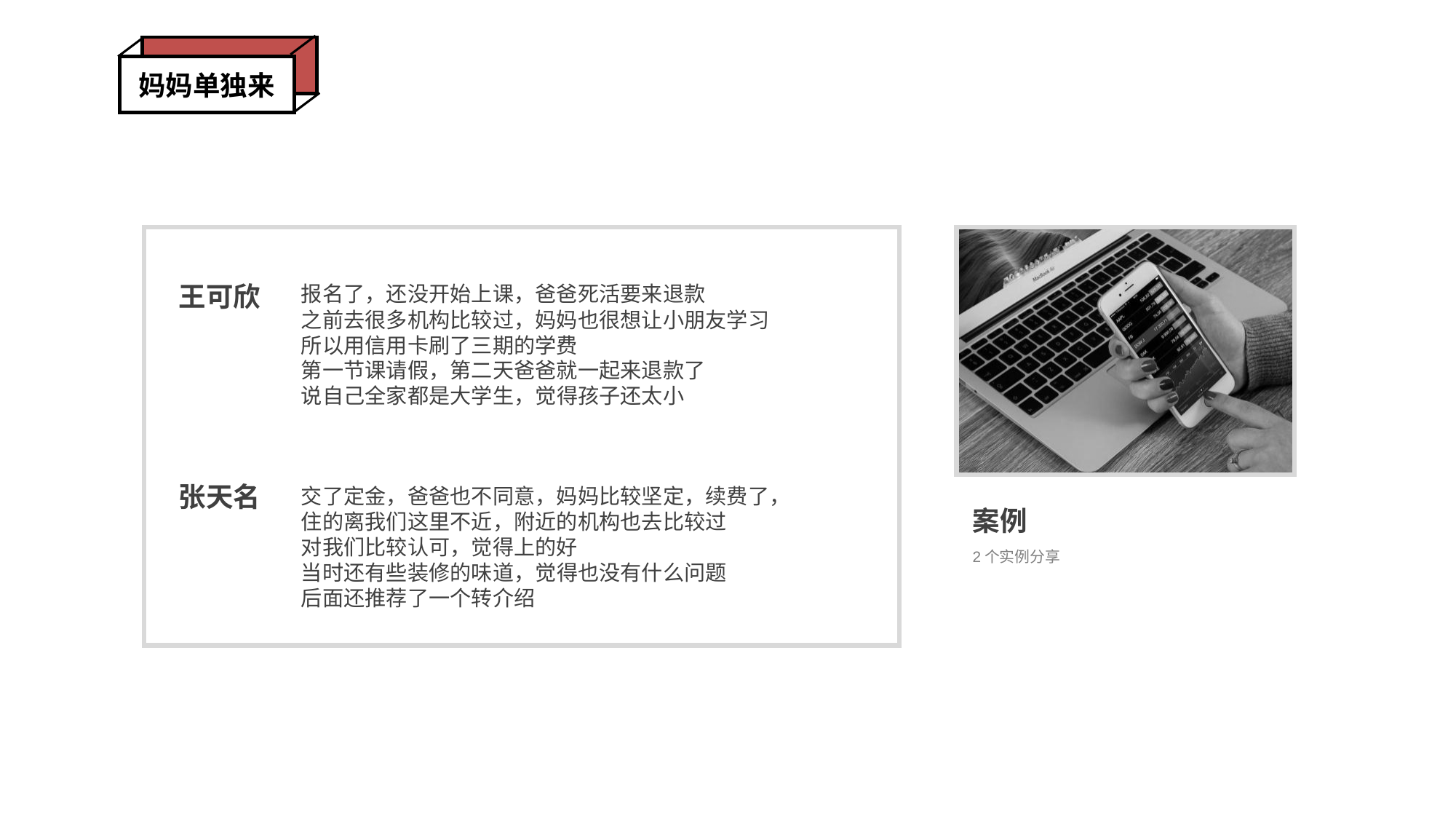

妈妈单独来

王可欣
张天名
报名了，还没开始上课，爸爸死活要来退款
之前去很多机构比较过，妈妈也很想让小朋友学习
所以用信用卡刷了三期的学费
第一节课请假，第二天爸爸就一起来退款了
说自己全家都是大学生，觉得孩子还太小
交了定金，爸爸也不同意，妈妈比较坚定，续费了，
住的离我们这里不近，附近的机构也去比较过
对我们比较认可，觉得上的好
当时还有些装修的味道，觉得也没有什么问题
后面还推荐了一个转介绍

案例
2个实例分享